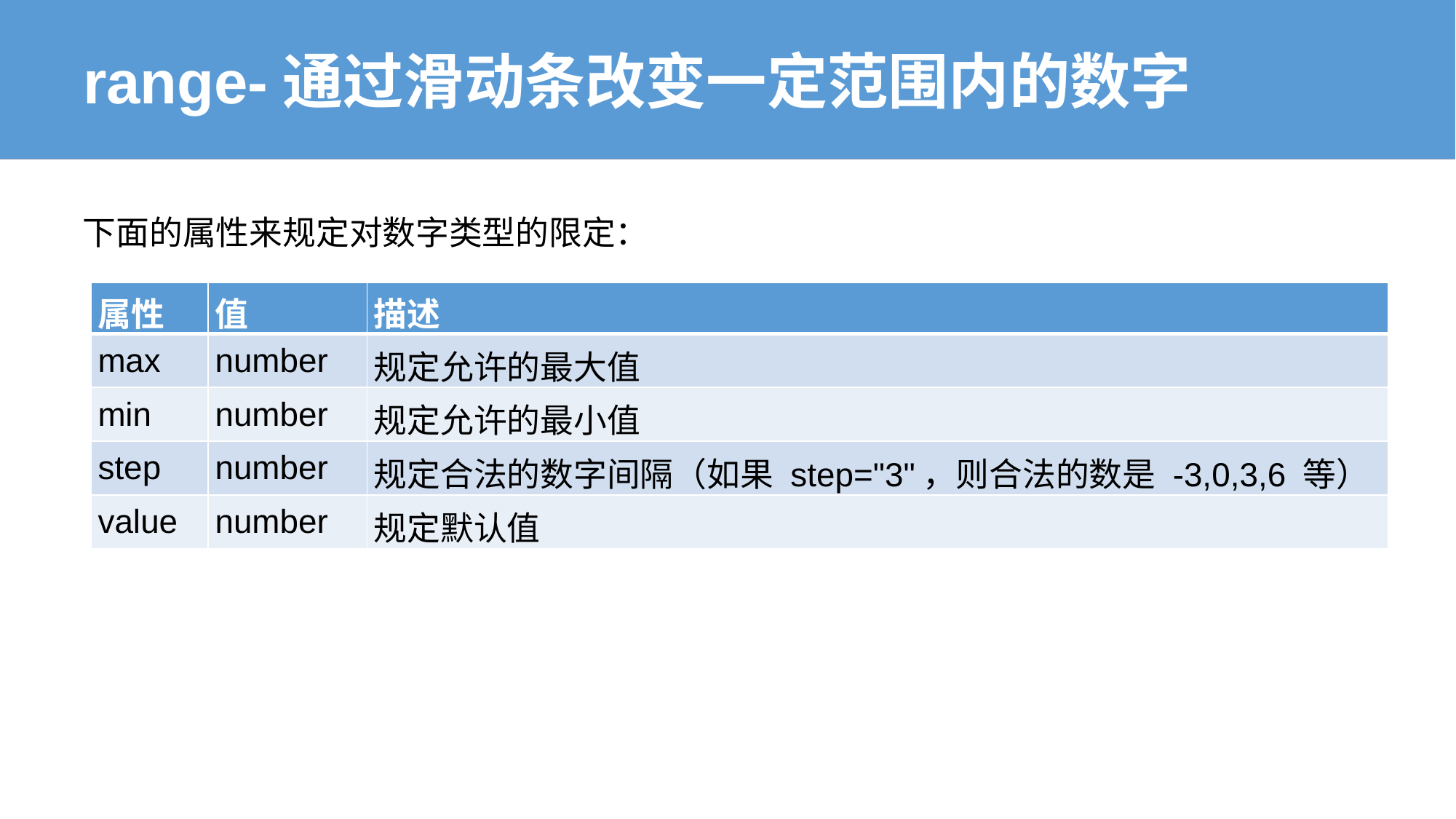

# range-通过滑动条改变一定范围内的数字
下面的属性来规定对数字类型的限定：
| 属性 | 值 | 描述 |
| --- | --- | --- |
| max | number | 规定允许的最大值 |
| min | number | 规定允许的最小值 |
| step | number | 规定合法的数字间隔（如果 step="3"，则合法的数是 -3,0,3,6 等） |
| value | number | 规定默认值 |